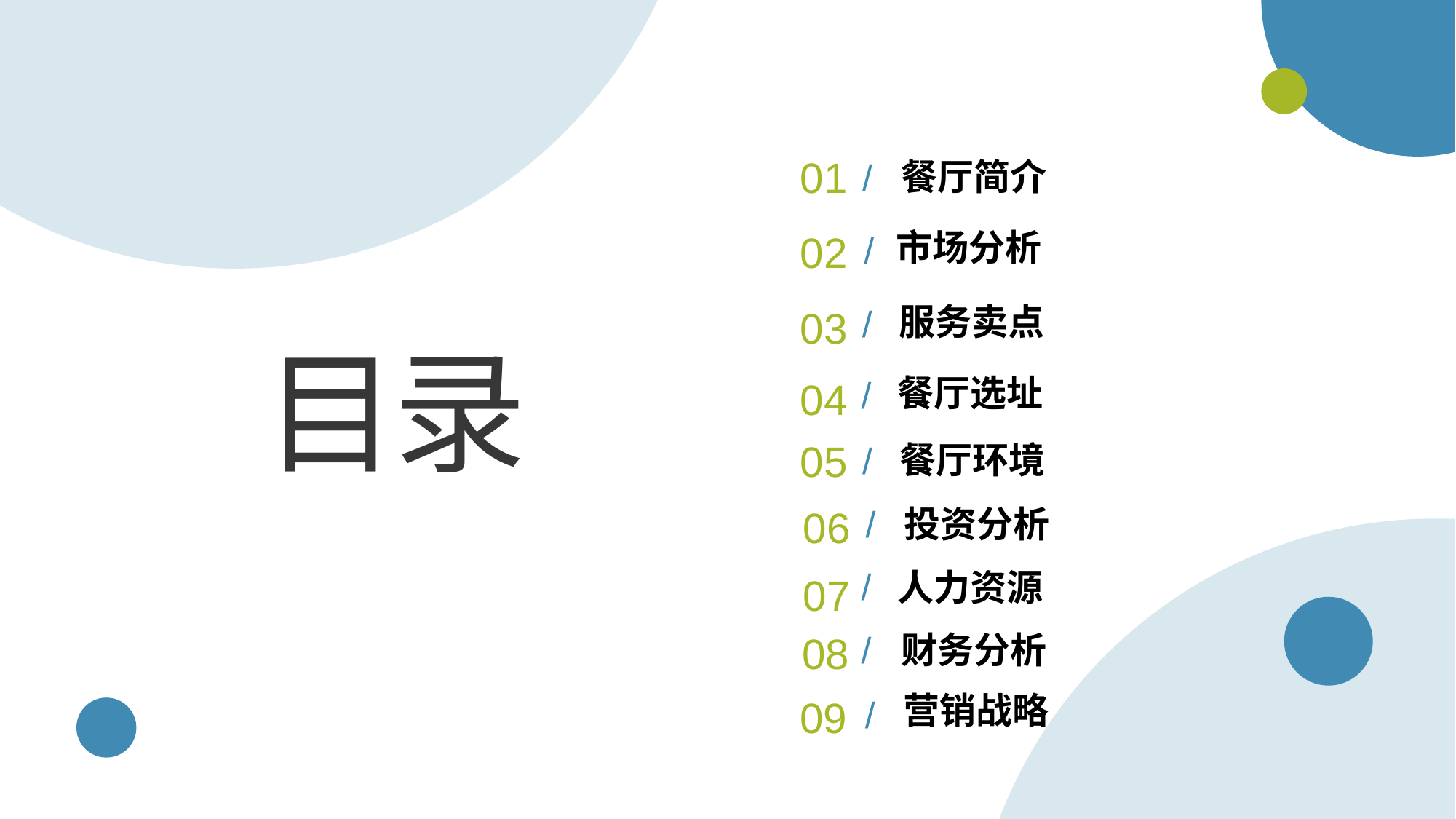

01
餐厅简介
/
市场分析
02
/
服务卖点
/
03
目录
餐厅选址

04
/
05
餐厅环境

/
/
投资分析
06

/
人力资源
07

08
财务分析
/
营销战略
09
/